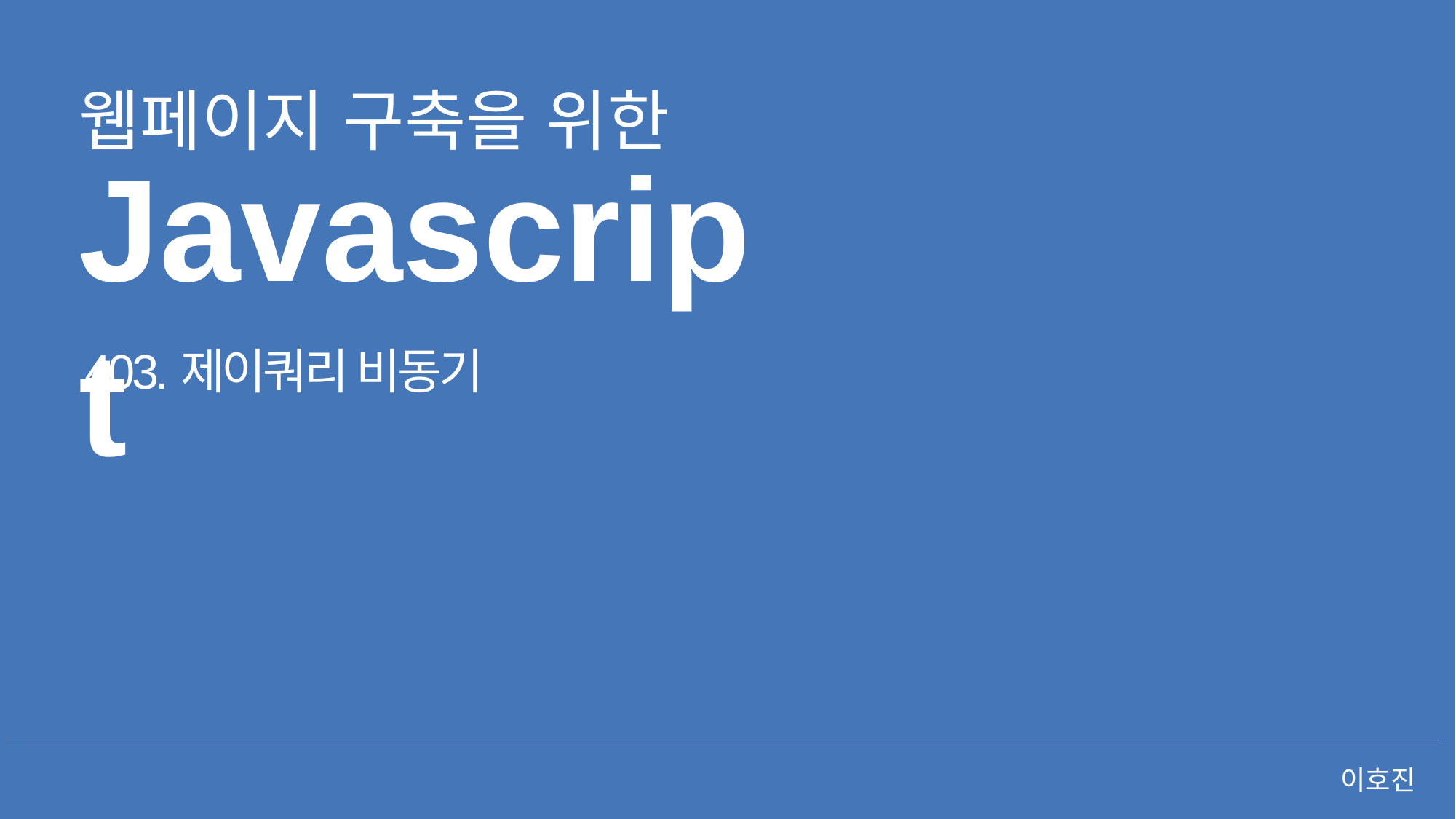

웹페이지 구축을 위한
Javascript
403.제이쿼리 비동기
이호진